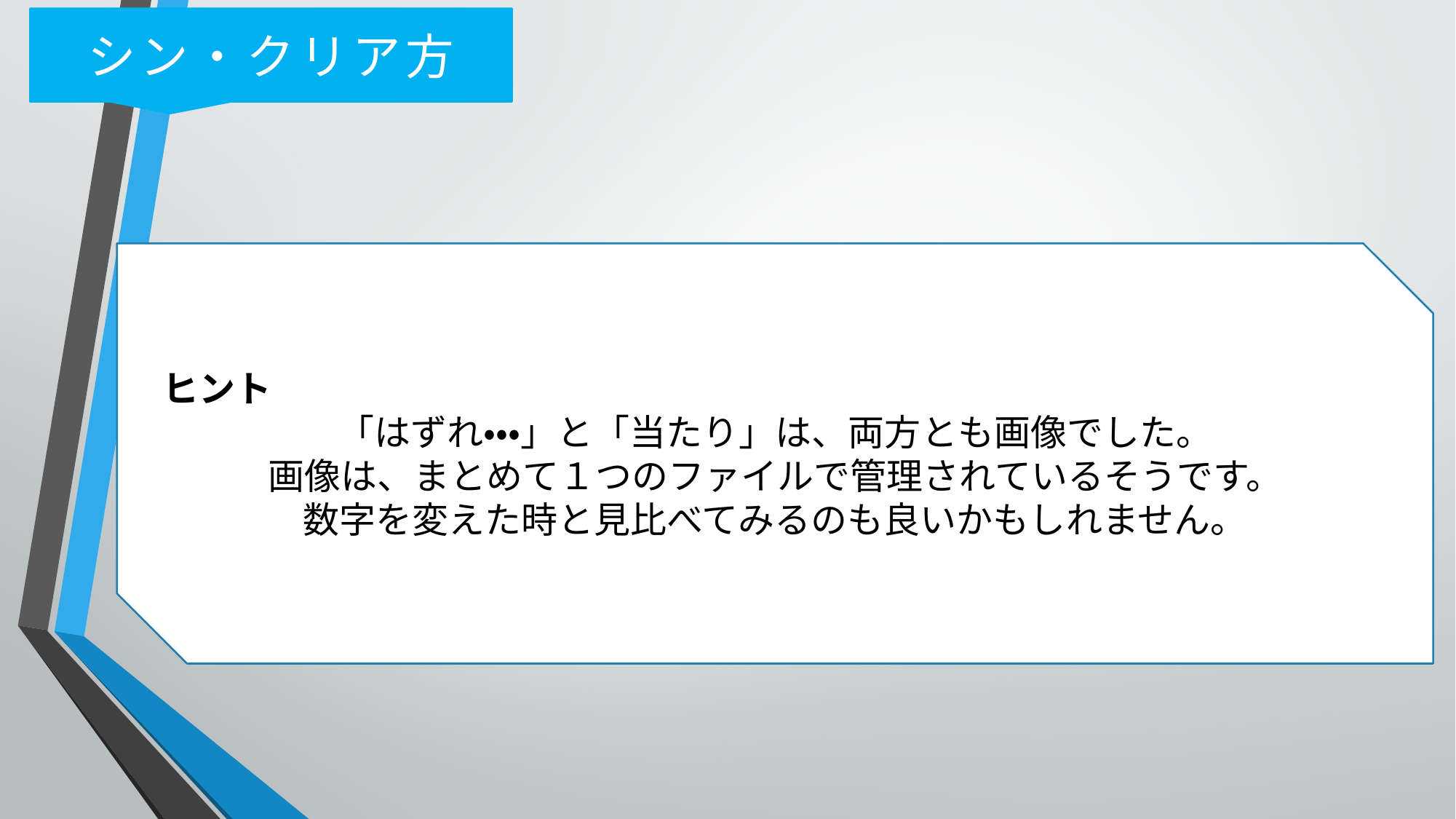

シン・クリア方

ヒント
「はずれ・・・」と「当たり」は、両方とも画像でした。
画像は、まとめて１つのファイルで管理されているそうです。
数字を変えた時と見比べてみるのも良いかもしれません。